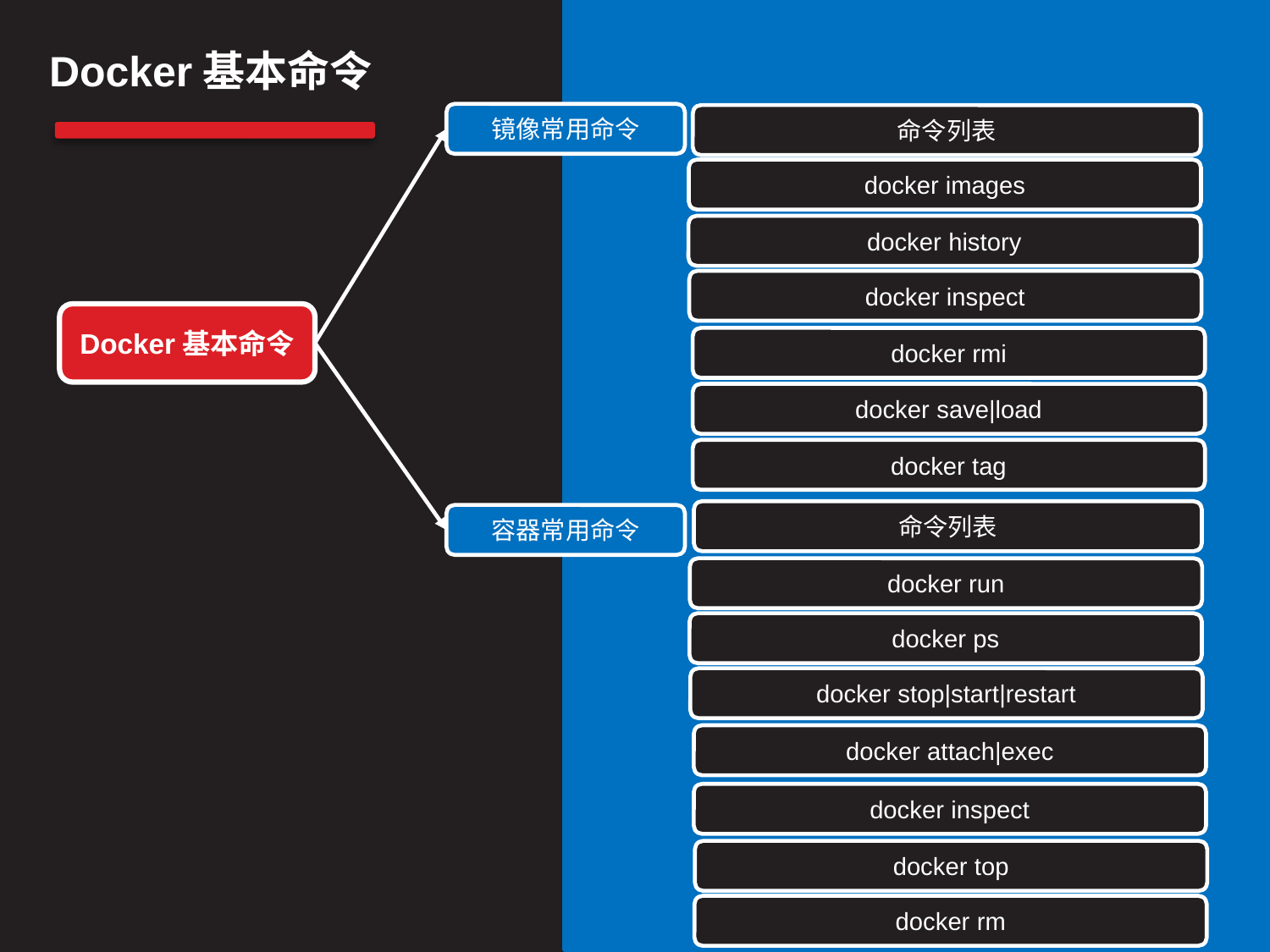

Docker基本命令

镜像常用命令
命令列表
docker images
docker history
docker inspect
Docker基本命令
docker rmi
docker save|load
docker tag
命令列表
容器常用命令
docker run
docker ps
docker stop|start|restart
docker attach|exec
docker inspect
docker top
docker rm